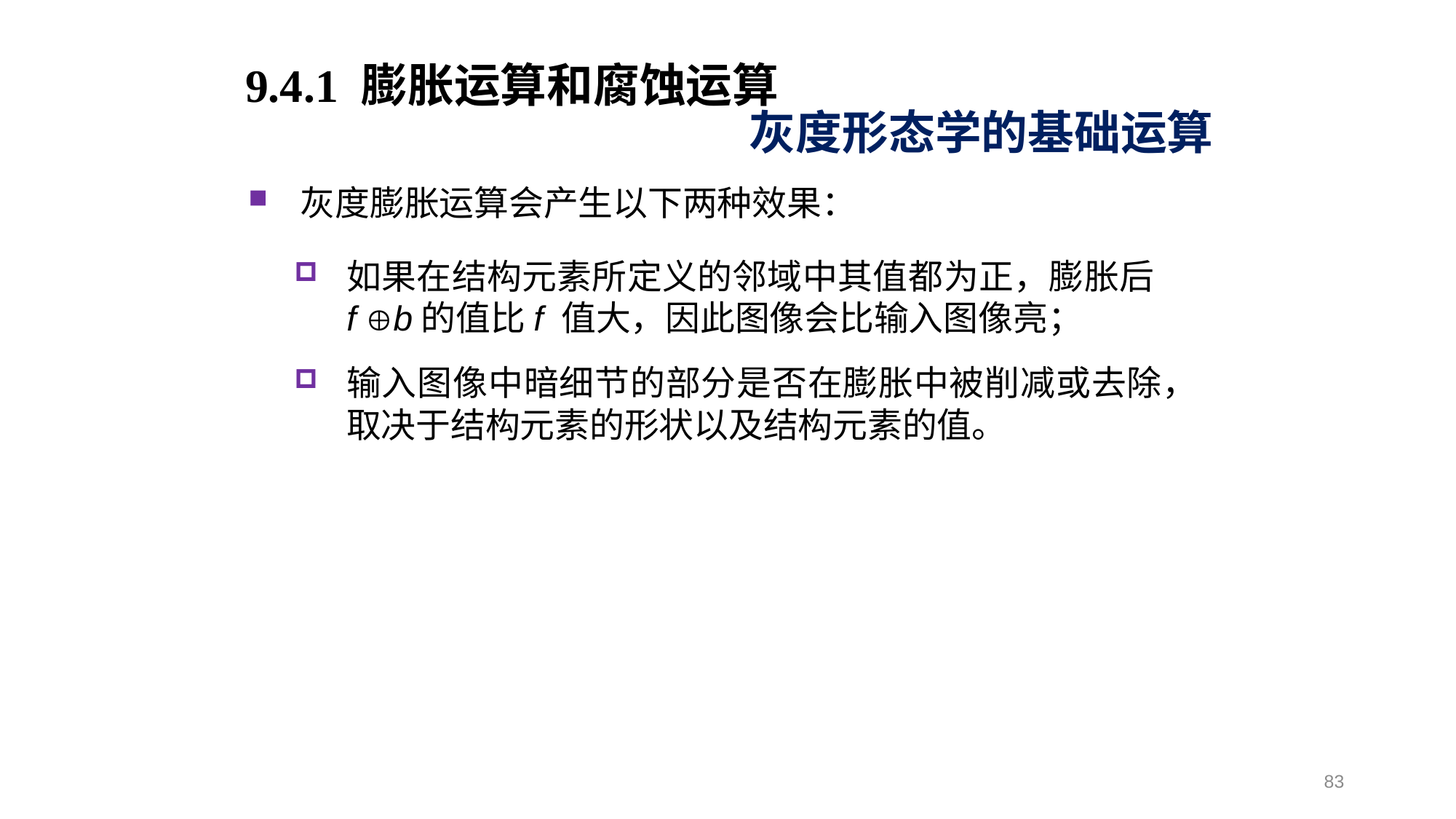

9.4.1 膨胀运算和腐蚀运算
灰度形态学的基础运算
灰度膨胀运算会产生以下两种效果：
如果在结构元素所定义的邻域中其值都为正，膨胀后f ⊕b的值比f 值大，因此图像会比输入图像亮；
输入图像中暗细节的部分是否在膨胀中被削减或去除，取决于结构元素的形状以及结构元素的值。
83